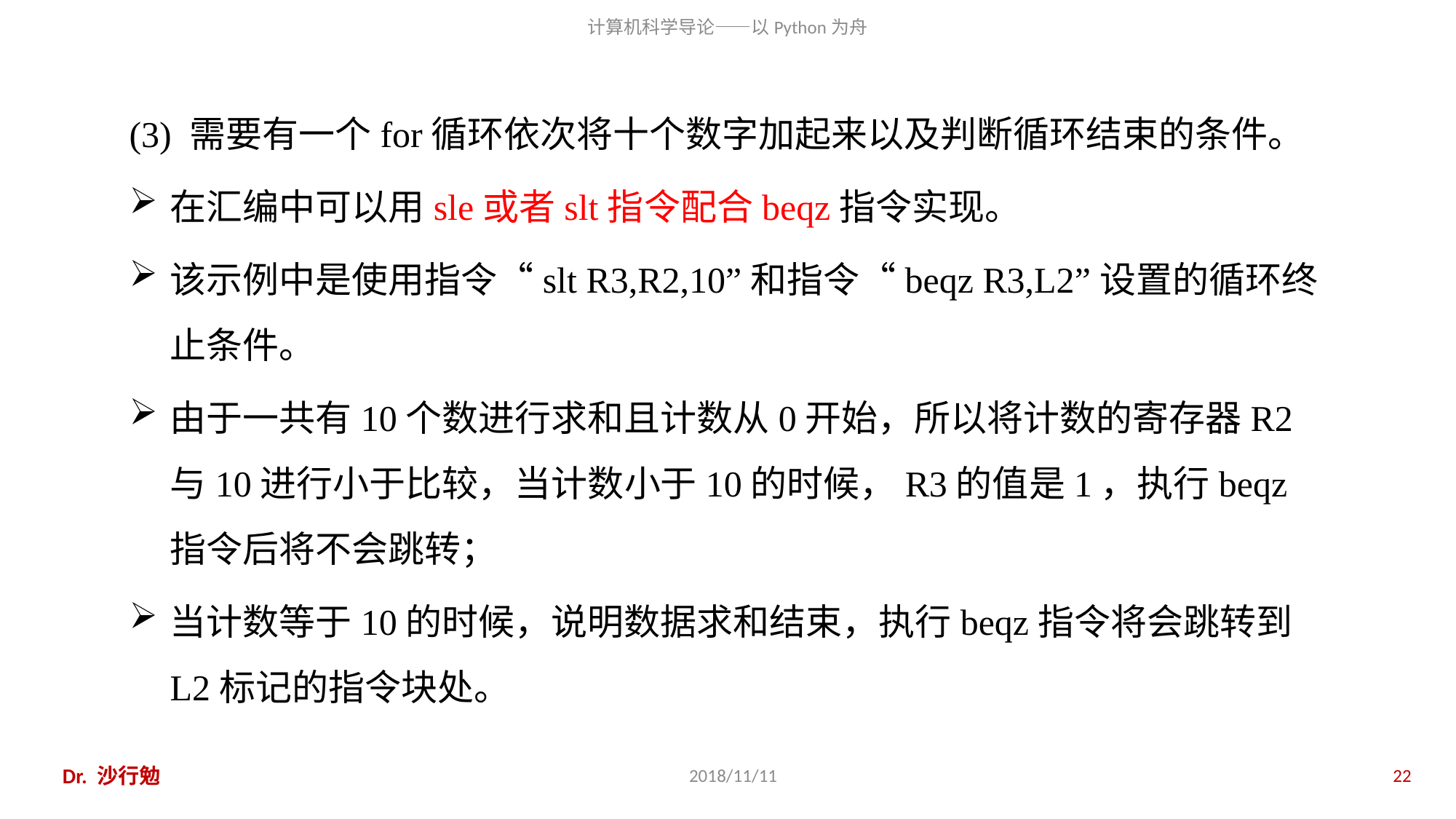

(3) 需要有一个for循环依次将十个数字加起来以及判断循环结束的条件。
在汇编中可以用sle或者slt指令配合beqz指令实现。
该示例中是使用指令“slt R3,R2,10”和指令“beqz R3,L2”设置的循环终止条件。
由于一共有10个数进行求和且计数从0开始，所以将计数的寄存器R2与10进行小于比较，当计数小于10的时候，R3的值是1，执行beqz指令后将不会跳转；
当计数等于10的时候，说明数据求和结束，执行beqz指令将会跳转到L2标记的指令块处。
Dr. 沙行勉
2018/11/11
22